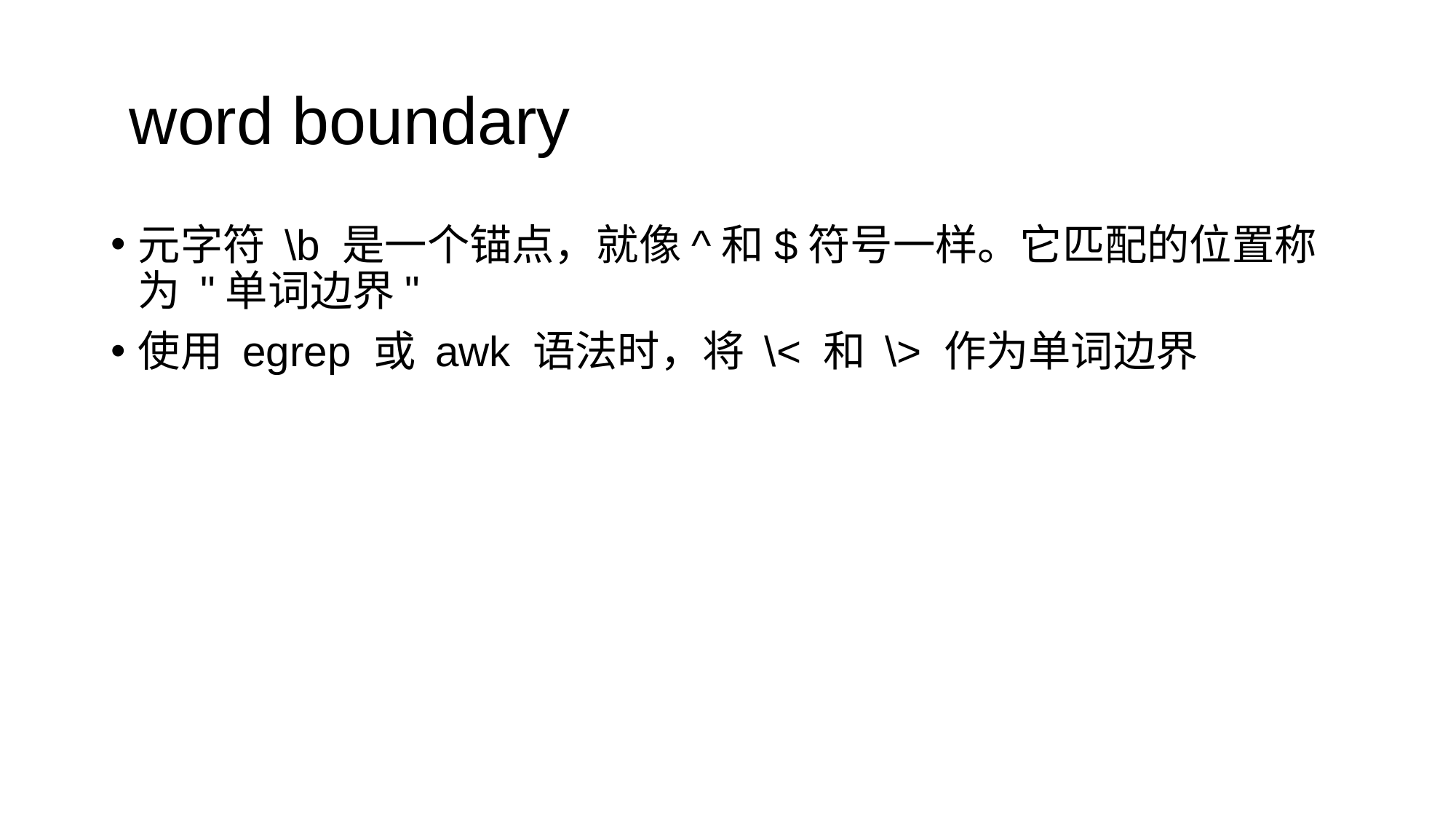

# word boundary
元字符 \b 是一个锚点，就像^和$符号一样。它匹配的位置称为 "单词边界"
使用 egrep 或 awk 语法时，将 \< 和 \> 作为单词边界